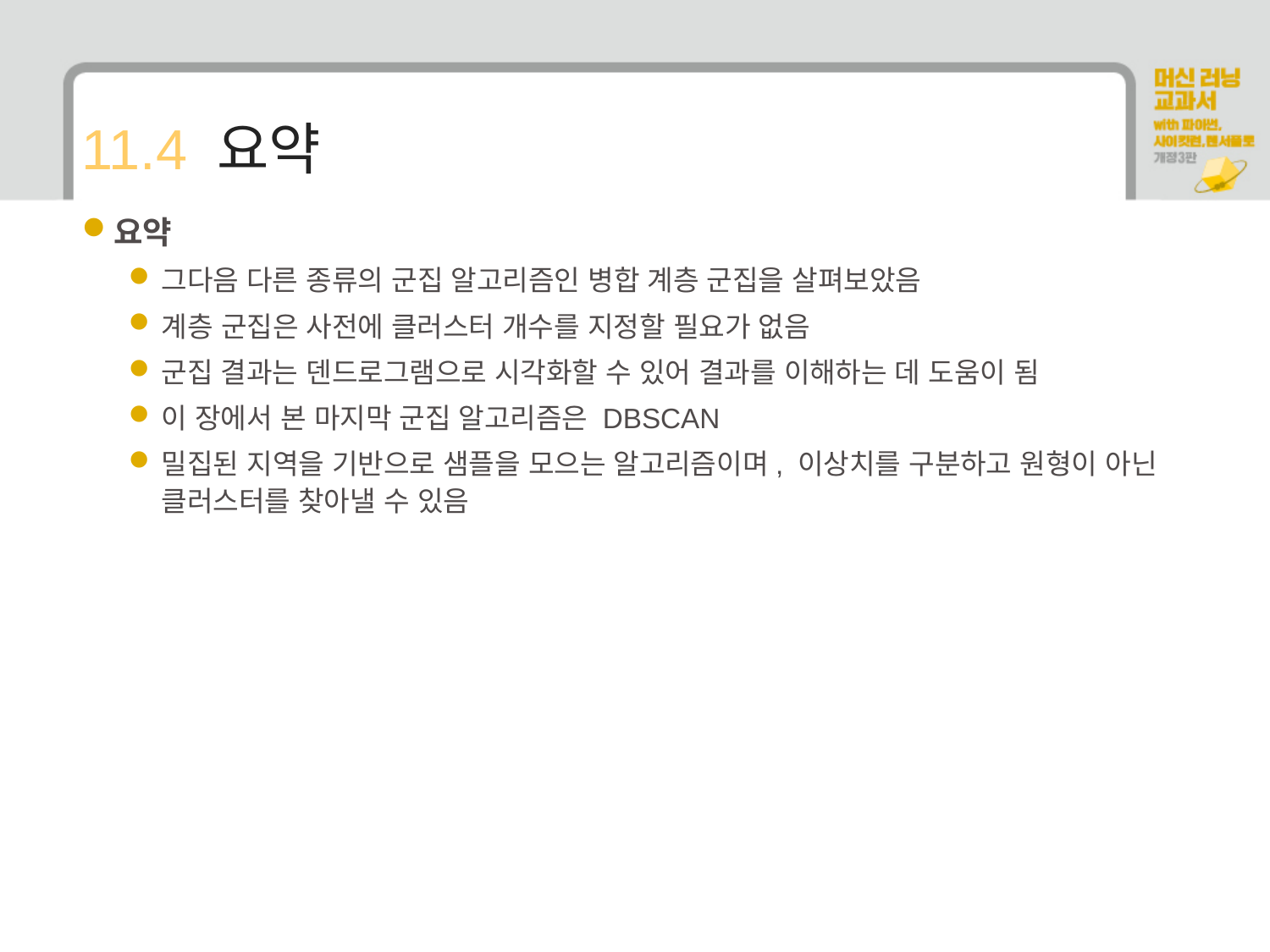

# 11.4 요약
요약
그다음 다른 종류의 군집 알고리즘인 병합 계층 군집을 살펴보았음
계층 군집은 사전에 클러스터 개수를 지정할 필요가 없음
군집 결과는 덴드로그램으로 시각화할 수 있어 결과를 이해하는 데 도움이 됨
이 장에서 본 마지막 군집 알고리즘은 DBSCAN
밀집된 지역을 기반으로 샘플을 모으는 알고리즘이며, 이상치를 구분하고 원형이 아닌 클러스터를 찾아낼 수 있음